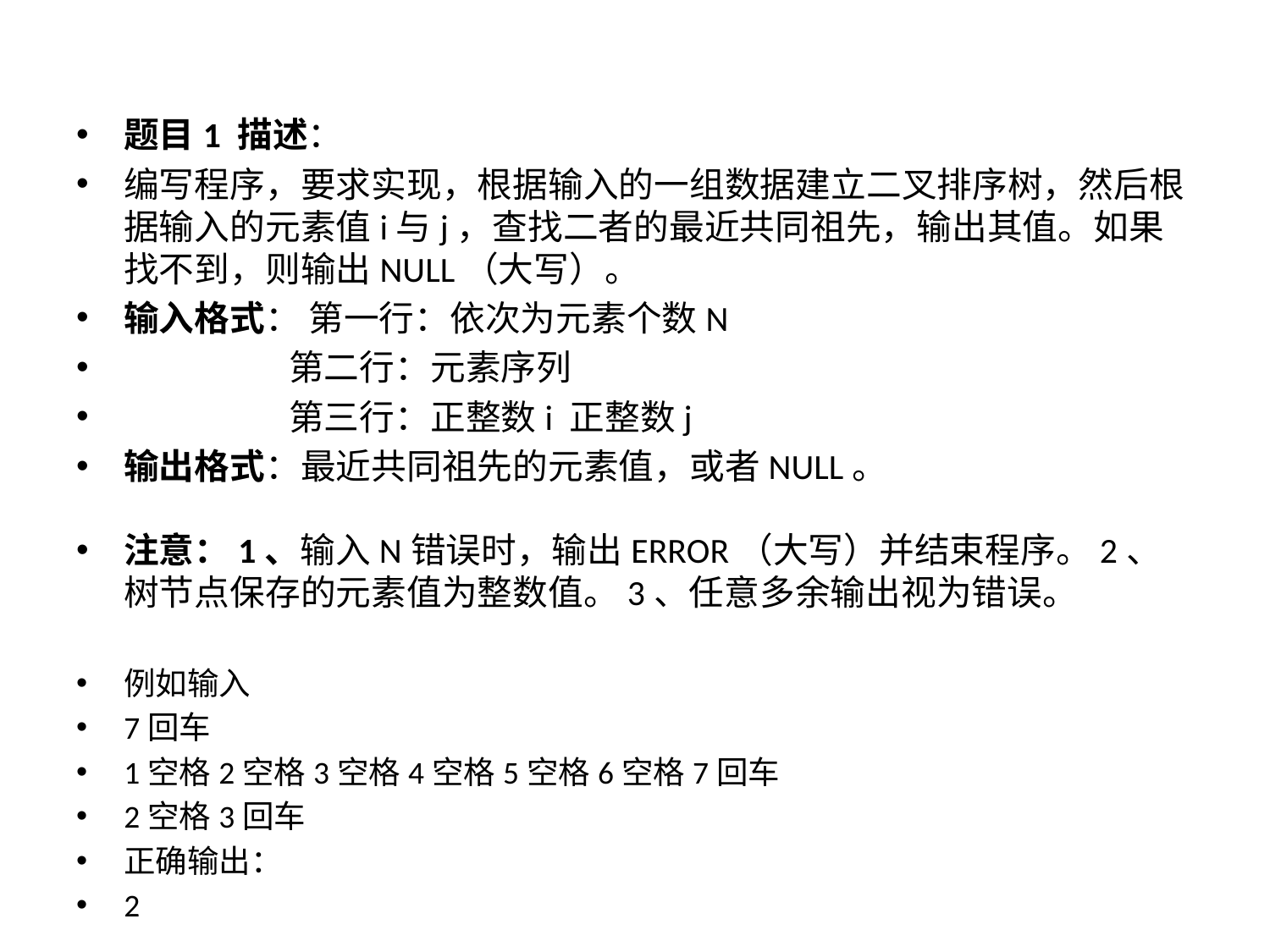

题目1 描述：
编写程序，要求实现，根据输入的一组数据建立二叉排序树，然后根据输入的元素值i与j，查找二者的最近共同祖先，输出其值。如果找不到，则输出NULL（大写）。
输入格式： 第一行：依次为元素个数N
                    第二行：元素序列
                    第三行：正整数i 正整数j
输出格式：最近共同祖先的元素值，或者NULL。

注意：1、输入N错误时，输出ERROR（大写）并结束程序。2、树节点保存的元素值为整数值。3、任意多余输出视为错误。

例如输入
7回车
1空格2空格3空格4空格5空格6空格7回车
2空格3回车
正确输出：
2